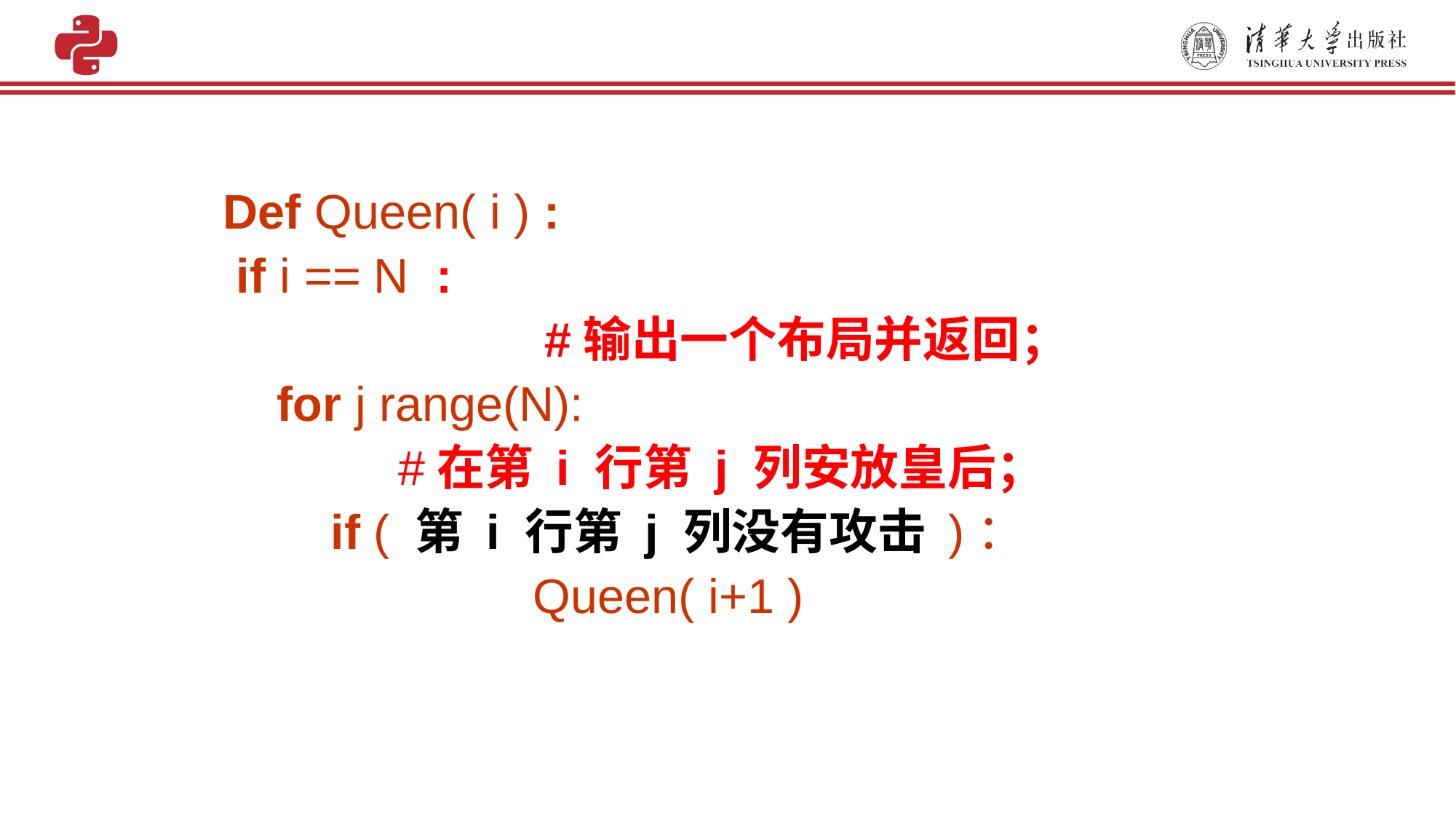

Def Queen( i ) :
 if i == N  :
#输出一个布局并返回；
    for j range(N):
             #在第 i 行第 j 列安放皇后；
        if ( 第 i 行第 j 列没有攻击 )：
Queen( i+1 )